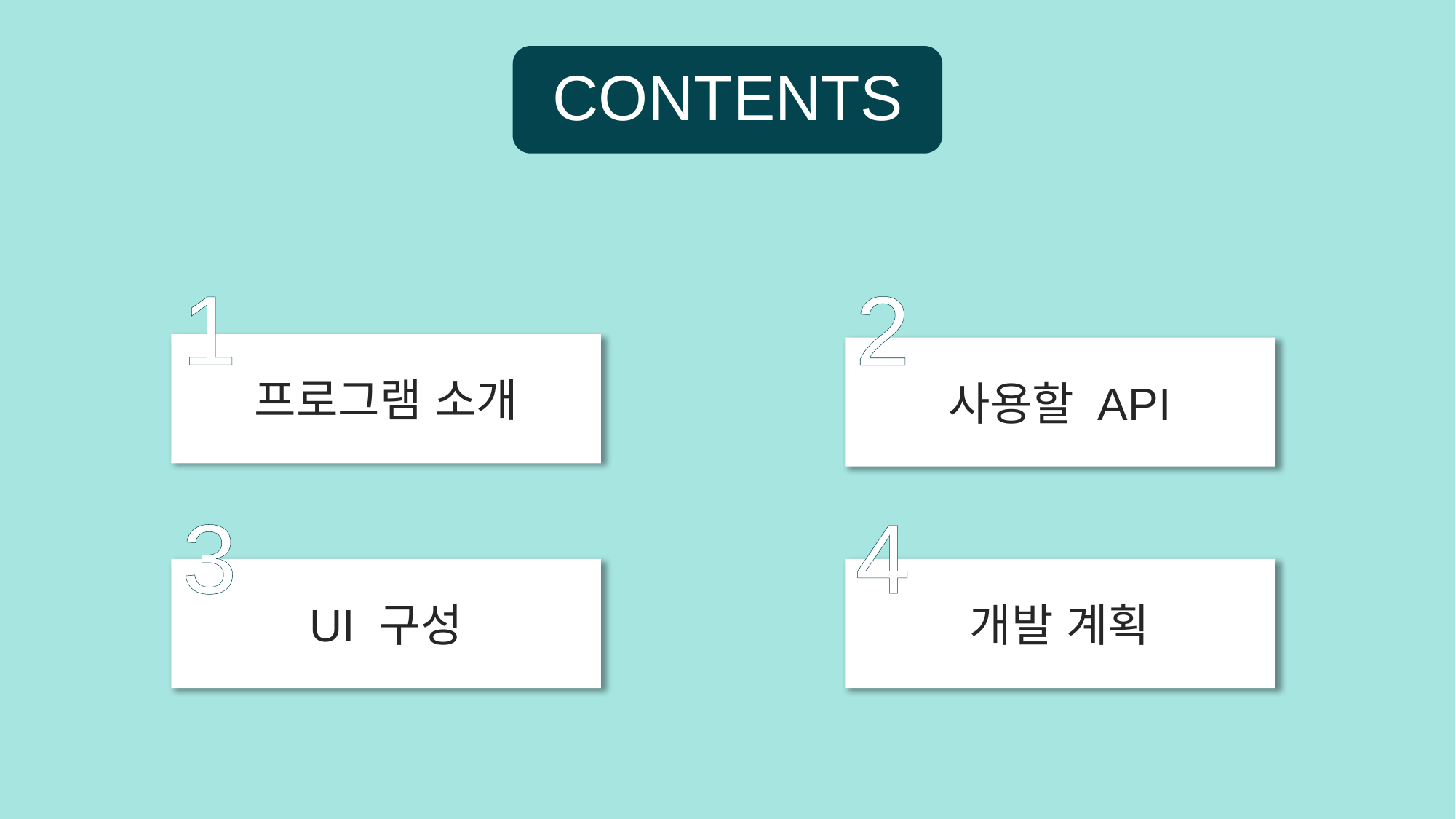

CONTENTS
1
2
프로그램 소개
사용할 API
3
4
UI 구성
개발 계획